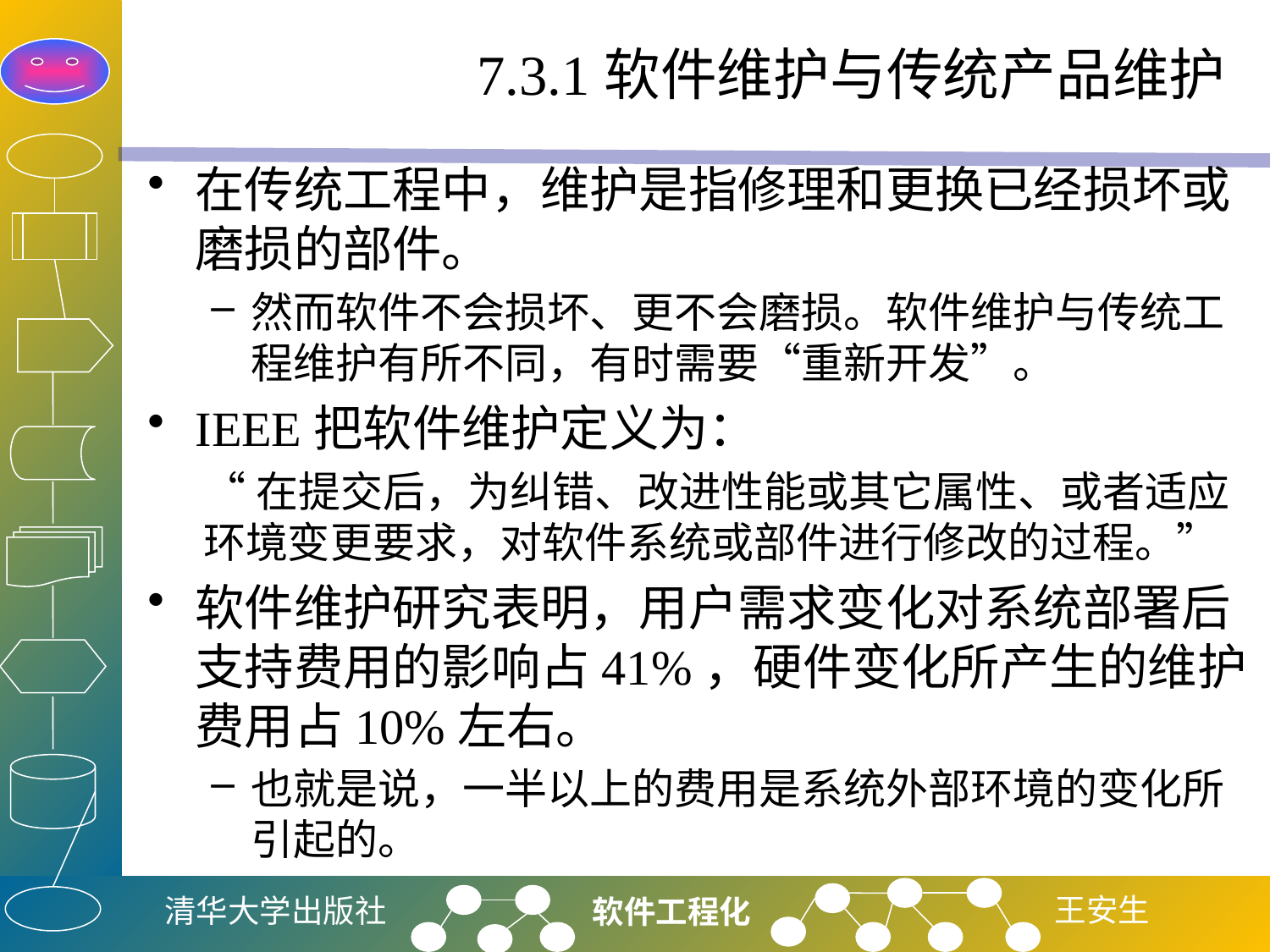

# 7.3.1软件维护与传统产品维护
在传统工程中，维护是指修理和更换已经损坏或磨损的部件。
然而软件不会损坏、更不会磨损。软件维护与传统工程维护有所不同，有时需要“重新开发”。
IEEE把软件维护定义为：
“在提交后，为纠错、改进性能或其它属性、或者适应环境变更要求，对软件系统或部件进行修改的过程。”
软件维护研究表明，用户需求变化对系统部署后支持费用的影响占41%，硬件变化所产生的维护费用占10%左右。
也就是说，一半以上的费用是系统外部环境的变化所引起的。